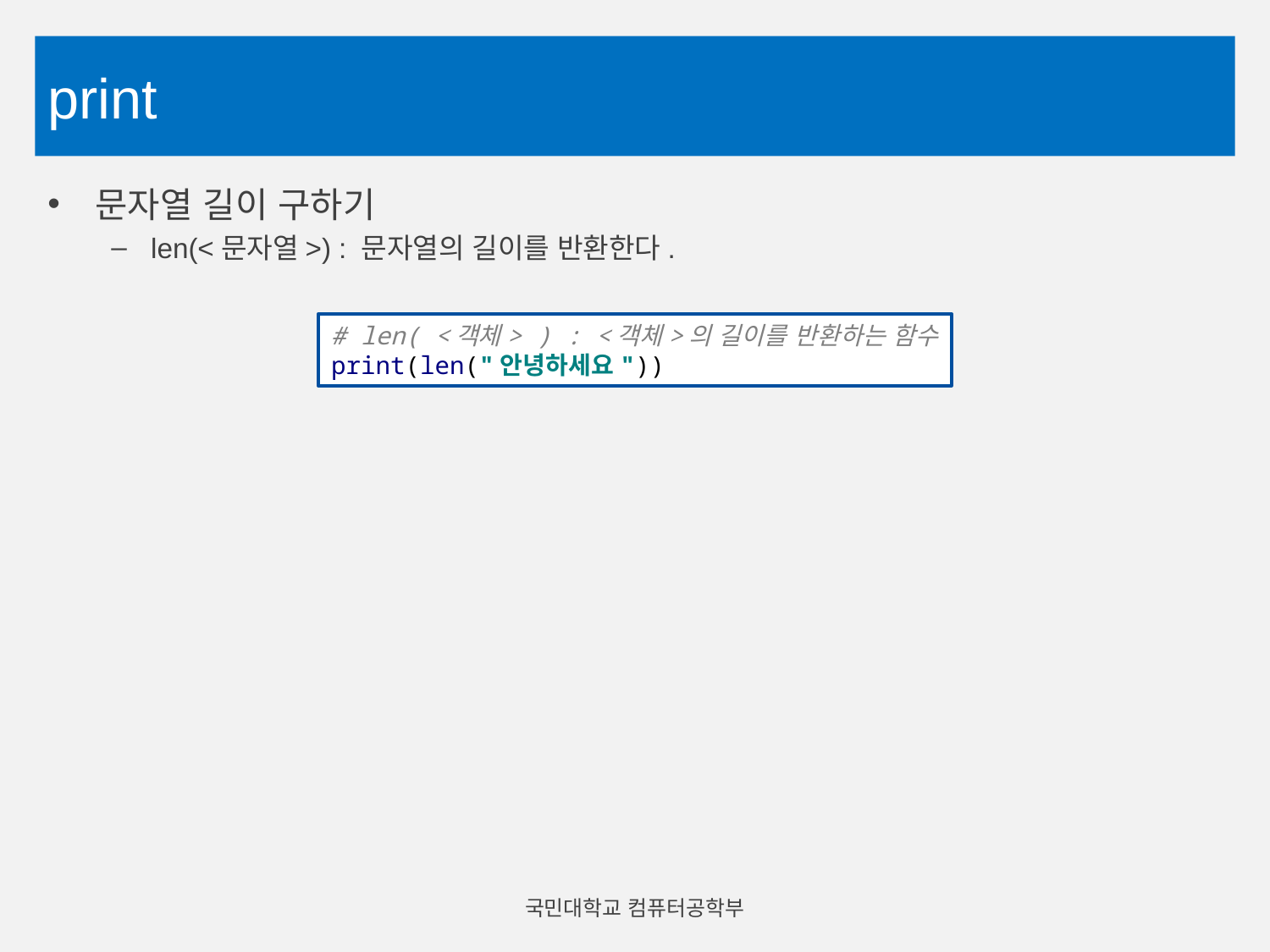

# print
문자열 길이 구하기
len(<문자열>) : 문자열의 길이를 반환한다.
# len( <객체> ) : <객체>의 길이를 반환하는 함수 print(len("안녕하세요"))
국민대학교 컴퓨터공학부